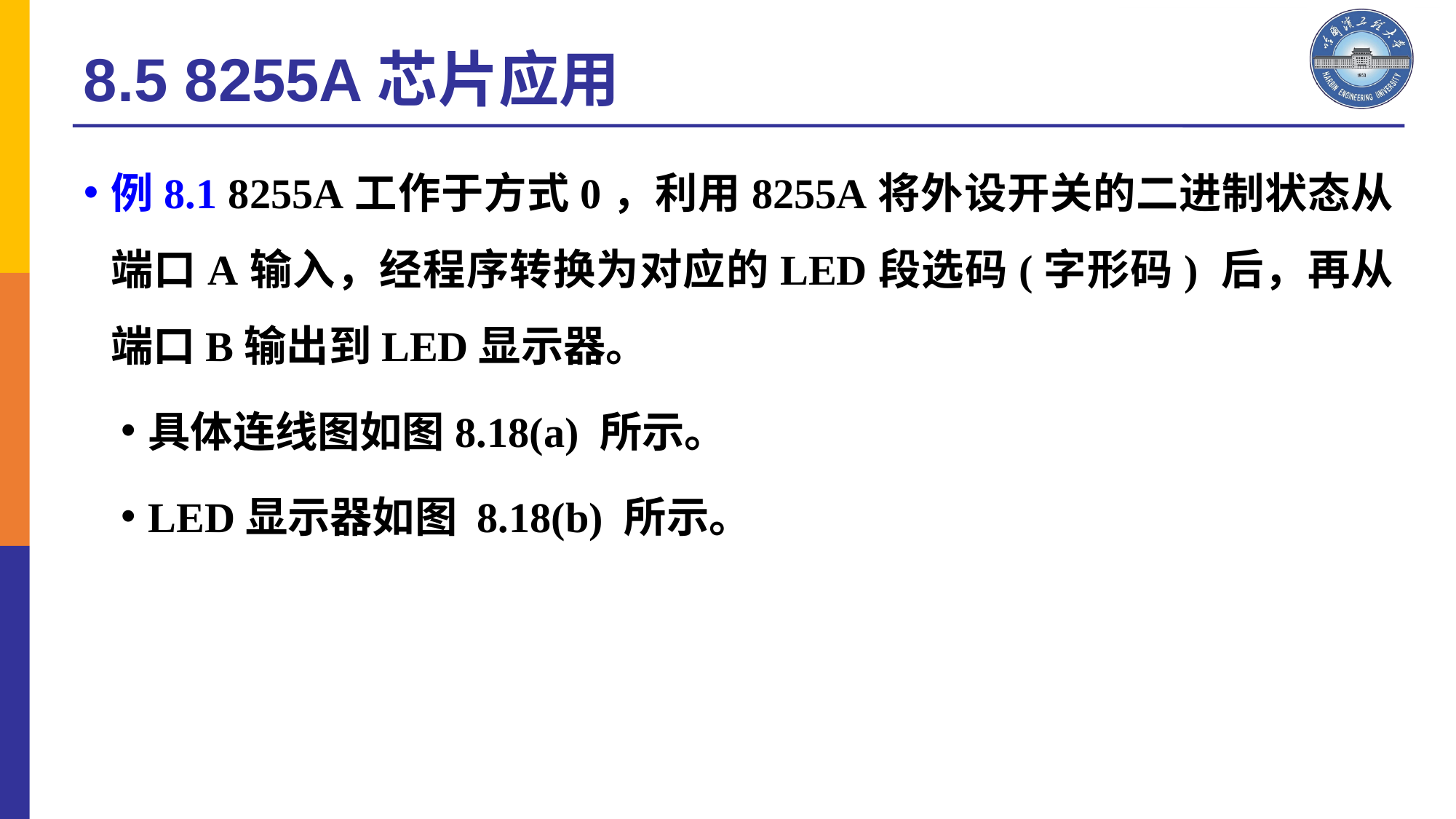

8.5 8255A芯片应用
例8.1 8255A工作于方式0，利用8255A将外设开关的二进制状态从端口A输入，经程序转换为对应的LED段选码(字形码) 后，再从端口B输出到LED显示器。
具体连线图如图8.18(a) 所示。
LED显示器如图 8.18(b) 所示。